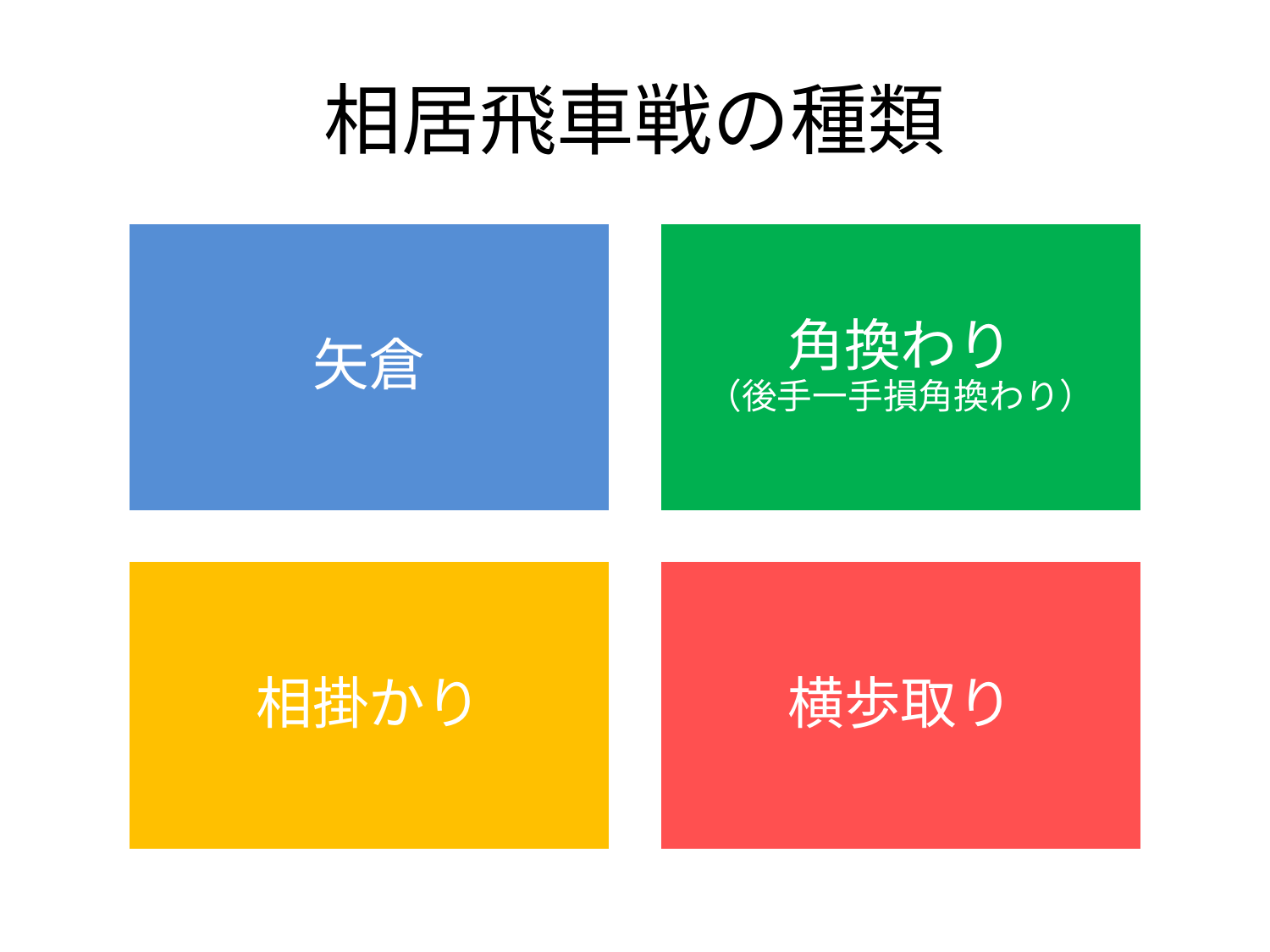

# 相居飛車戦の種類
矢倉
角換わり
（後手一手損角換わり）
相掛かり
横歩取り